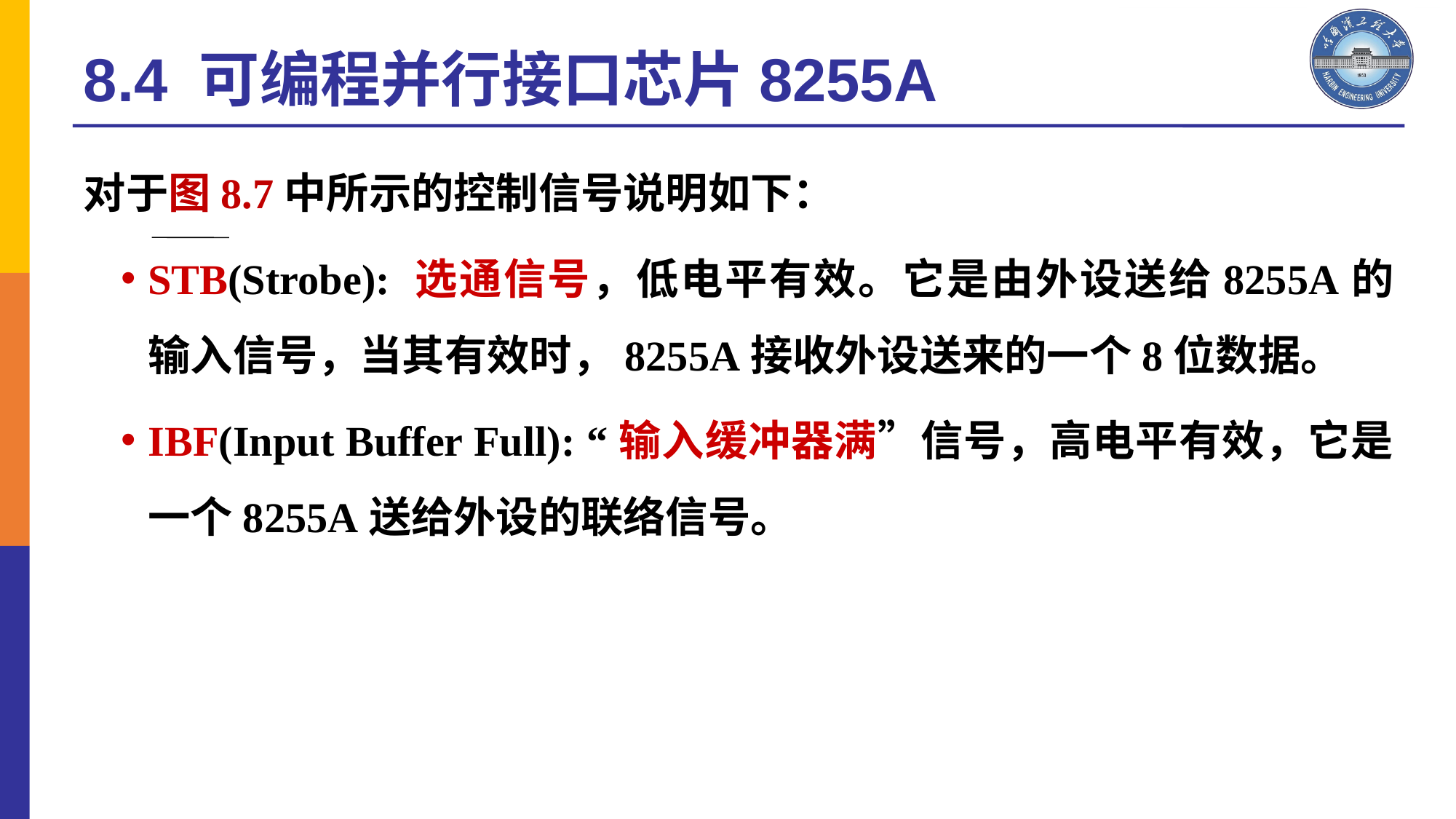

8.4 可编程并行接口芯片8255A
对于图8.7中所示的控制信号说明如下：
STB(Strobe): 选通信号，低电平有效。它是由外设送给8255A的输入信号，当其有效时，8255A接收外设送来的一个8位数据。
IBF(Input Buffer Full): “输入缓冲器满”信号，高电平有效，它是一个8255A送给外设的联络信号。